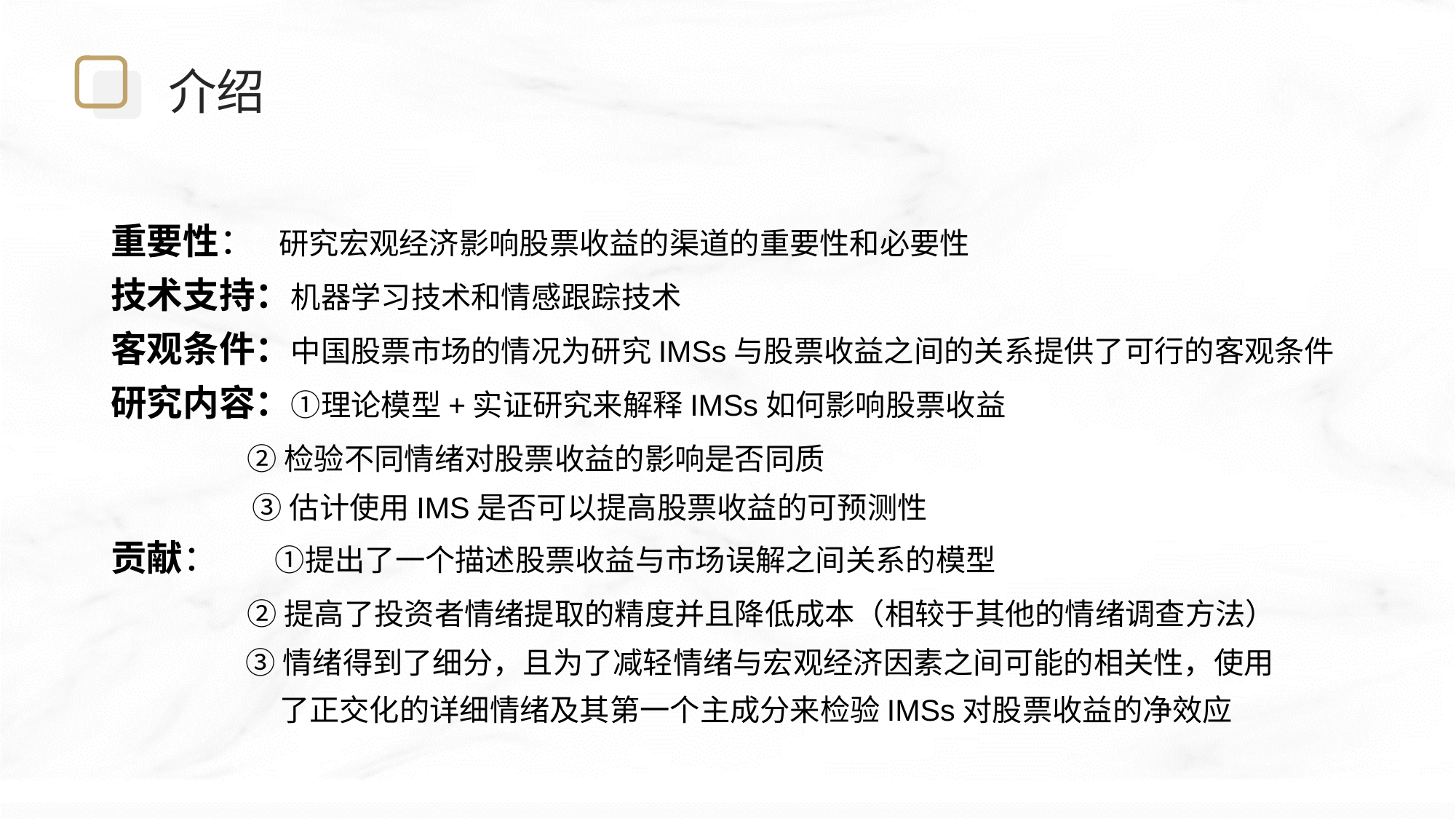

介绍

重要性：   研究宏观经济影响股票收益的渠道的重要性和必要性
技术支持：机器学习技术和情感跟踪技术
客观条件：中国股票市场的情况为研究IMSs与股票收益之间的关系提供了可行的客观条件
研究内容：①理论模型+实证研究来解释IMSs如何影响股票收益
                 ②检验不同情绪对股票收益的影响是否同质
                     ③估计使用IMS是否可以提高股票收益的可预测性
贡献：       ①提出了一个描述股票收益与市场误解之间关系的模型
                 ②提高了投资者情绪提取的精度并且降低成本（相较于其他的情绪调查方法）
                    ③情绪得到了细分，且为了减轻情绪与宏观经济因素之间可能的相关性，使用
                        了正交化的详细情绪及其第一个主成分来检验IMSs对股票收益的净效应